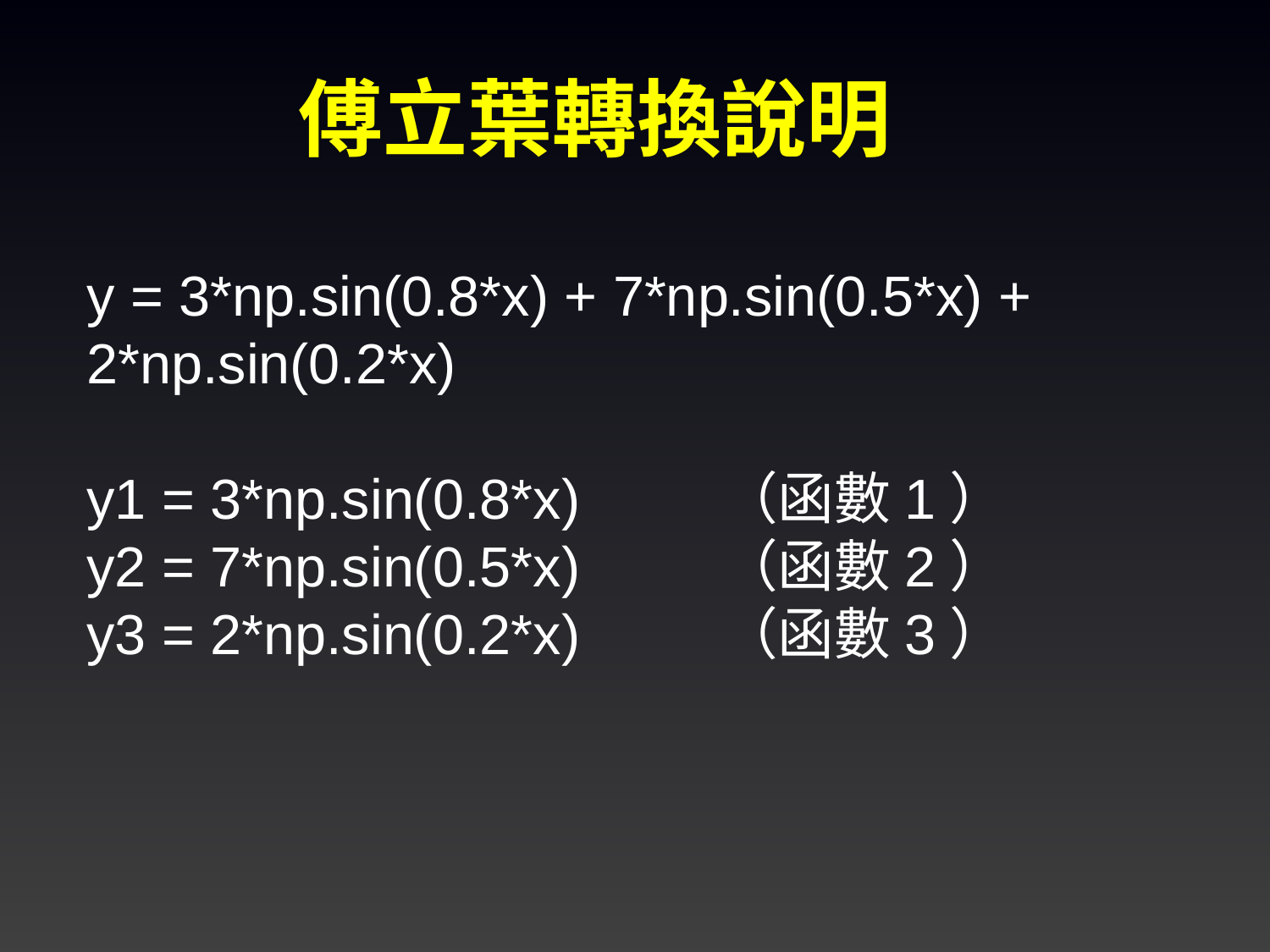

傅立葉轉換說明
y = 3*np.sin(0.8*x) + 7*np.sin(0.5*x) + 2*np.sin(0.2*x)

y1 = 3*np.sin(0.8*x)		（函數1）
y2 = 7*np.sin(0.5*x)		（函數2）
y3 = 2*np.sin(0.2*x)		（函數3）